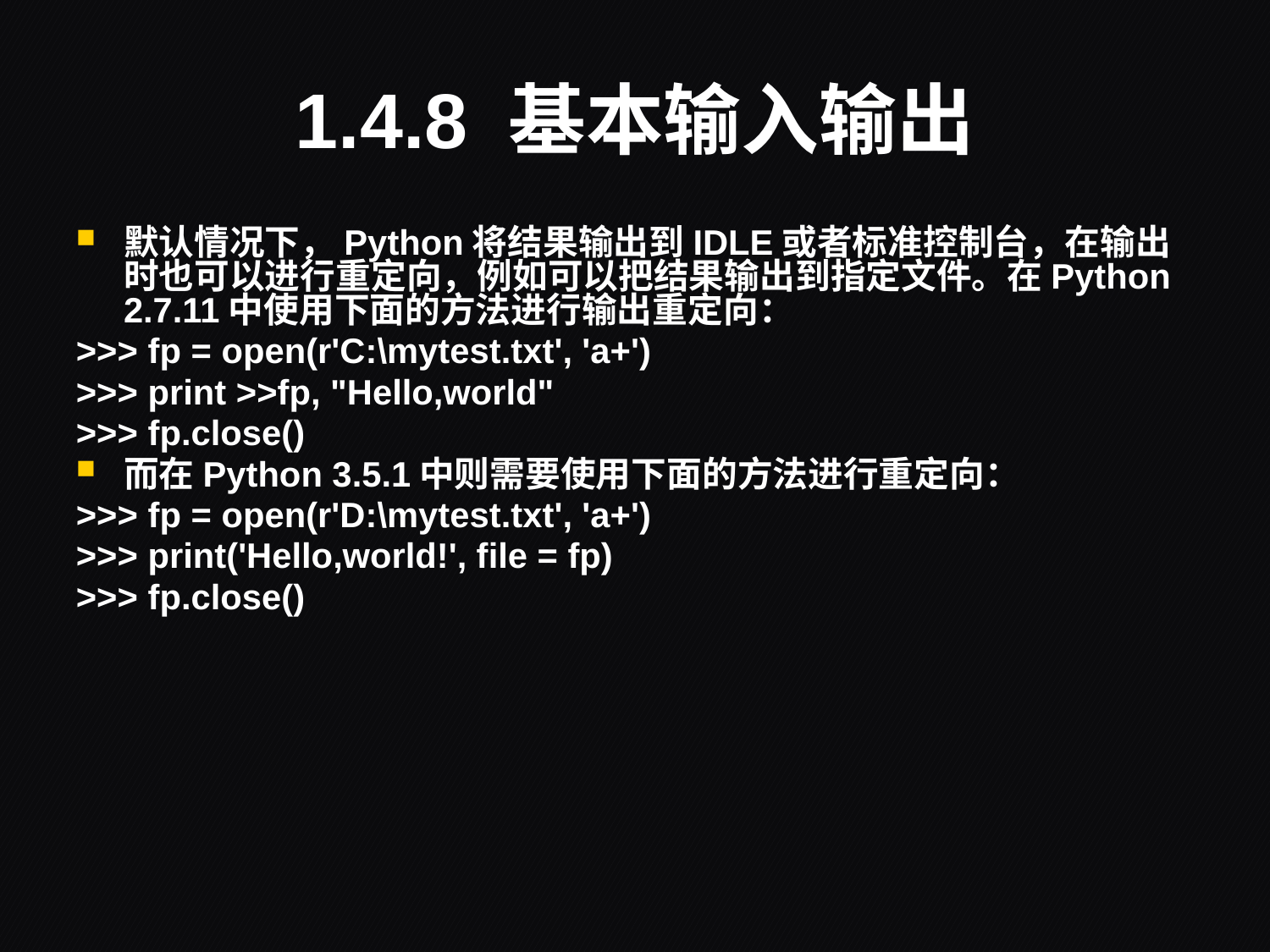

# 1.4.8 基本输入输出
默认情况下，Python将结果输出到IDLE或者标准控制台，在输出时也可以进行重定向，例如可以把结果输出到指定文件。在Python 2.7.11中使用下面的方法进行输出重定向：
>>> fp = open(r'C:\mytest.txt', 'a+')
>>> print >>fp, "Hello,world"
>>> fp.close()
而在Python 3.5.1中则需要使用下面的方法进行重定向：
>>> fp = open(r'D:\mytest.txt', 'a+')
>>> print('Hello,world!', file = fp)
>>> fp.close()